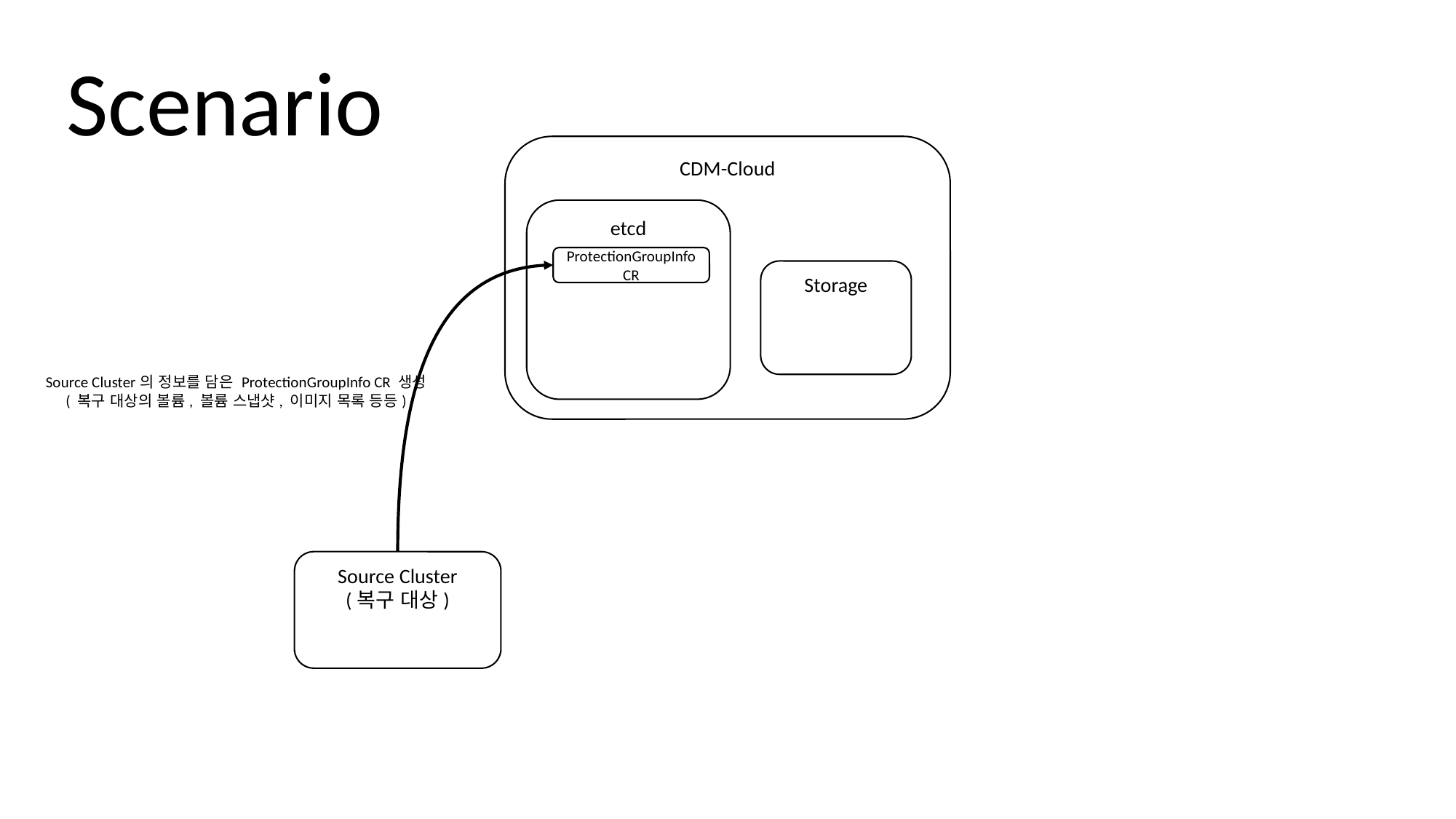

Scenario
CDM-Cloud
etcd
ProtectionGroupInfoCR
Storage
Source Cluster의 정보를 담은 ProtectionGroupInfo CR 생성
( 복구 대상의 볼륨, 볼륨 스냅샷, 이미지 목록 등등)
Source Cluster
(복구 대상)